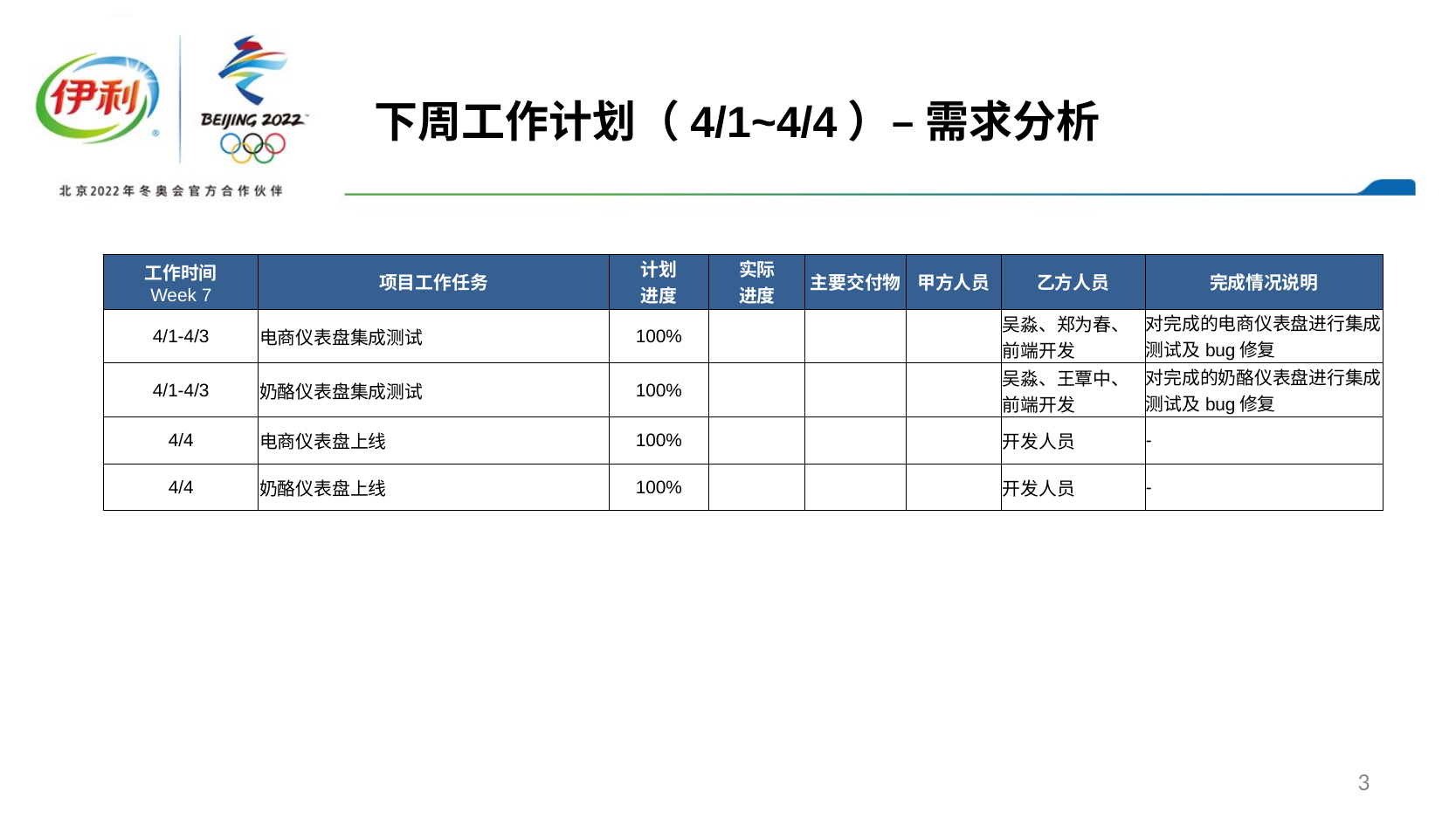

下周工作计划（4/1~4/4）– 需求分析
| 工作时间 Week 7 | 项目工作任务 | 计划 进度 | 实际 进度 | 主要交付物 | 甲方人员 | 乙方人员 | 完成情况说明 |
| --- | --- | --- | --- | --- | --- | --- | --- |
| 4/1-4/3 | 电商仪表盘集成测试 | 100% |  |  |  | 吴淼、郑为春、前端开发 | 对完成的电商仪表盘进行集成测试及bug修复 |
| 4/1-4/3 | 奶酪仪表盘集成测试 | 100% |  |  |  | 吴淼、王覃中、前端开发 | 对完成的奶酪仪表盘进行集成测试及bug修复 |
| 4/4 | 电商仪表盘上线 | 100% |  |  |  | 开发人员 | - |
| 4/4 | 奶酪仪表盘上线 | 100% |  |  |  | 开发人员 | - |
3